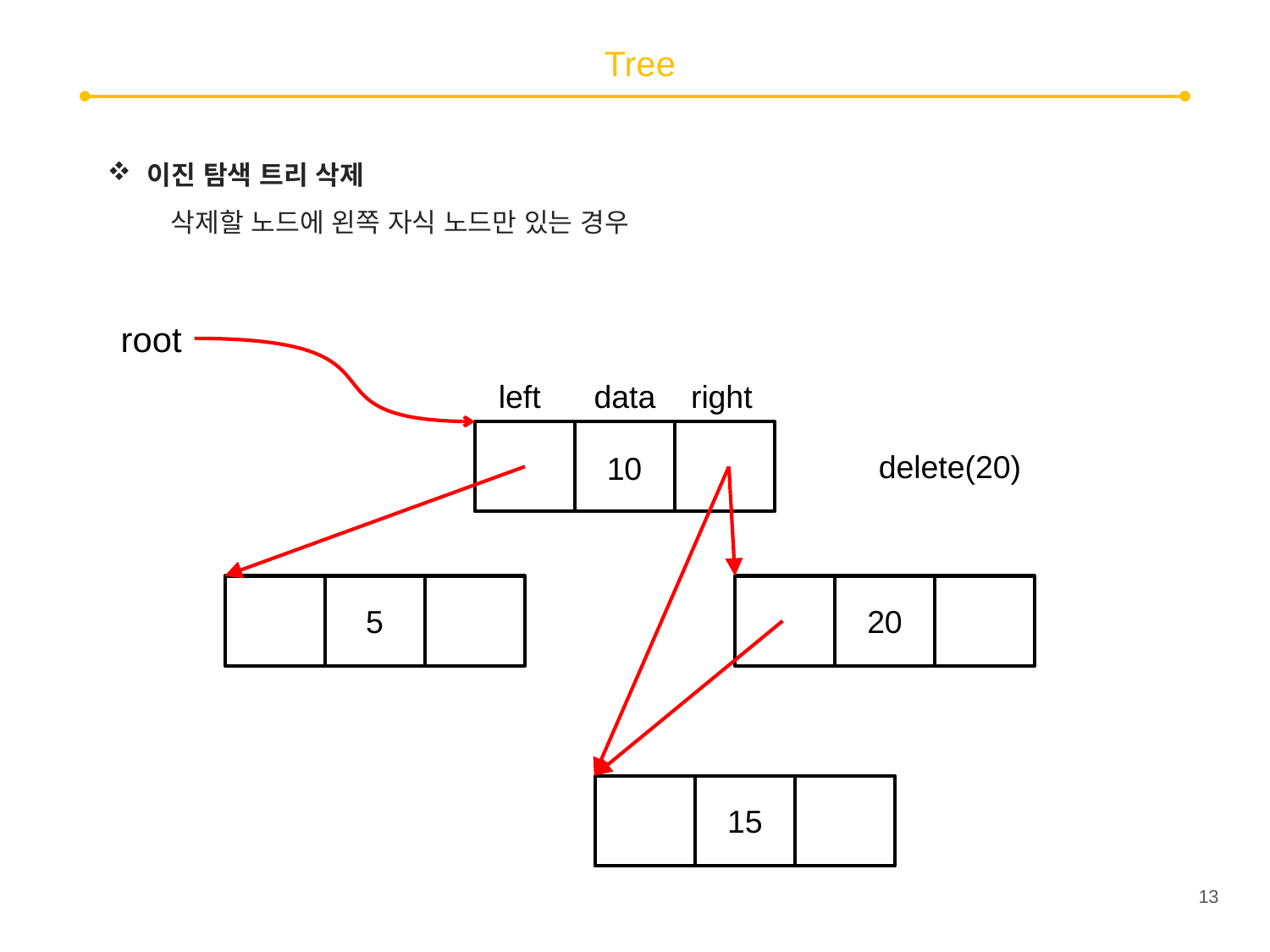

# Tree
이진 탐색 트리 삭제
삭제할 노드에 왼쪽 자식 노드만 있는 경우
root
left
data
right

delete(20)
10

5
20

15